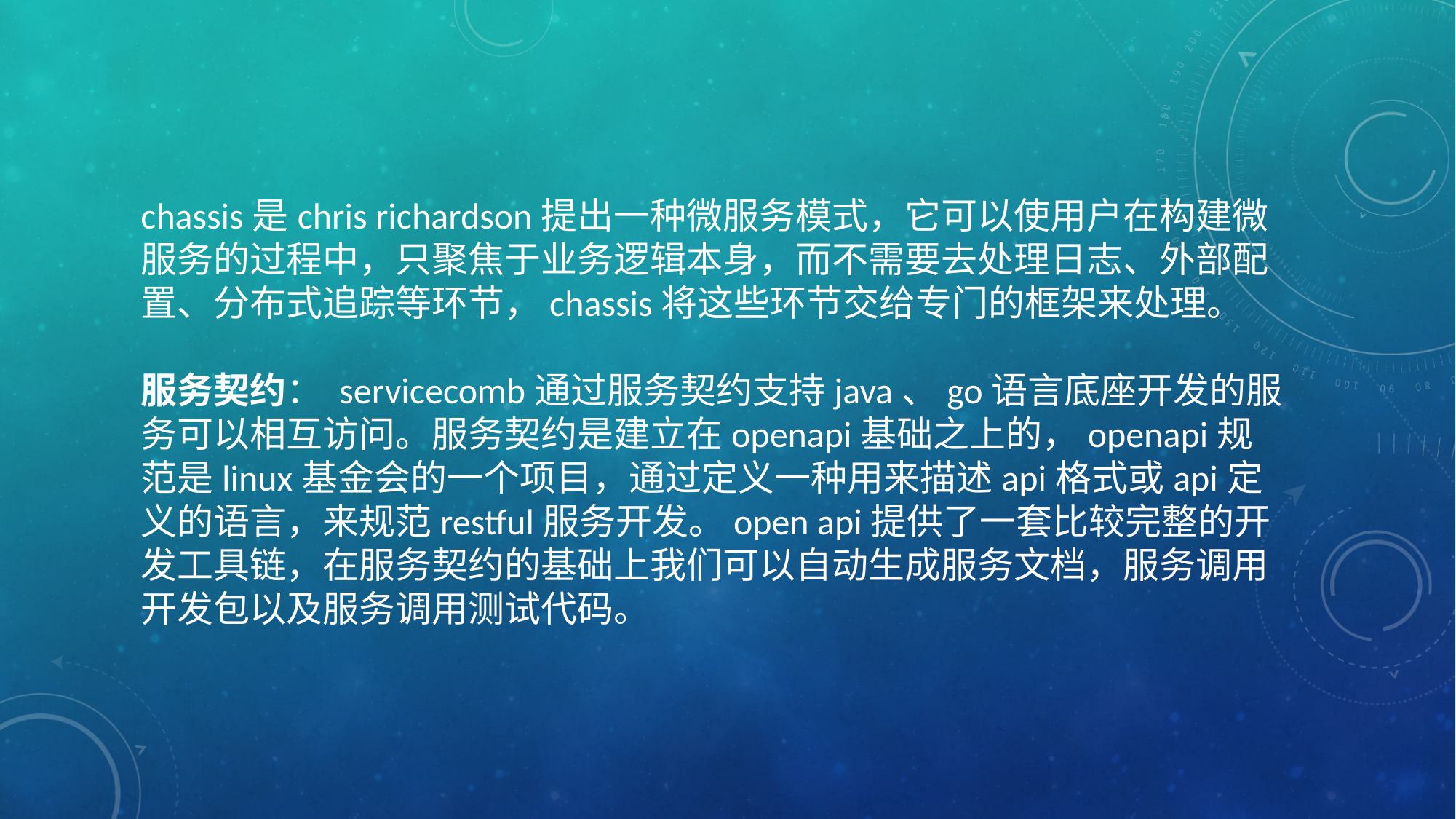

# chassis是chris richardson提出一种微服务模式，它可以使用户在构建微服务的过程中，只聚焦于业务逻辑本身，而不需要去处理日志、外部配置、分布式追踪等环节，chassis将这些环节交给专门的框架来处理。 服务契约： servicecomb通过服务契约支持java、go语言底座开发的服务可以相互访问。服务契约是建立在openapi基础之上的，openapi规范是linux基金会的一个项目，通过定义一种用来描述api格式或api定义的语言，来规范restful服务开发。open api提供了一套比较完整的开发工具链，在服务契约的基础上我们可以自动生成服务文档，服务调用开发包以及服务调用测试代码。